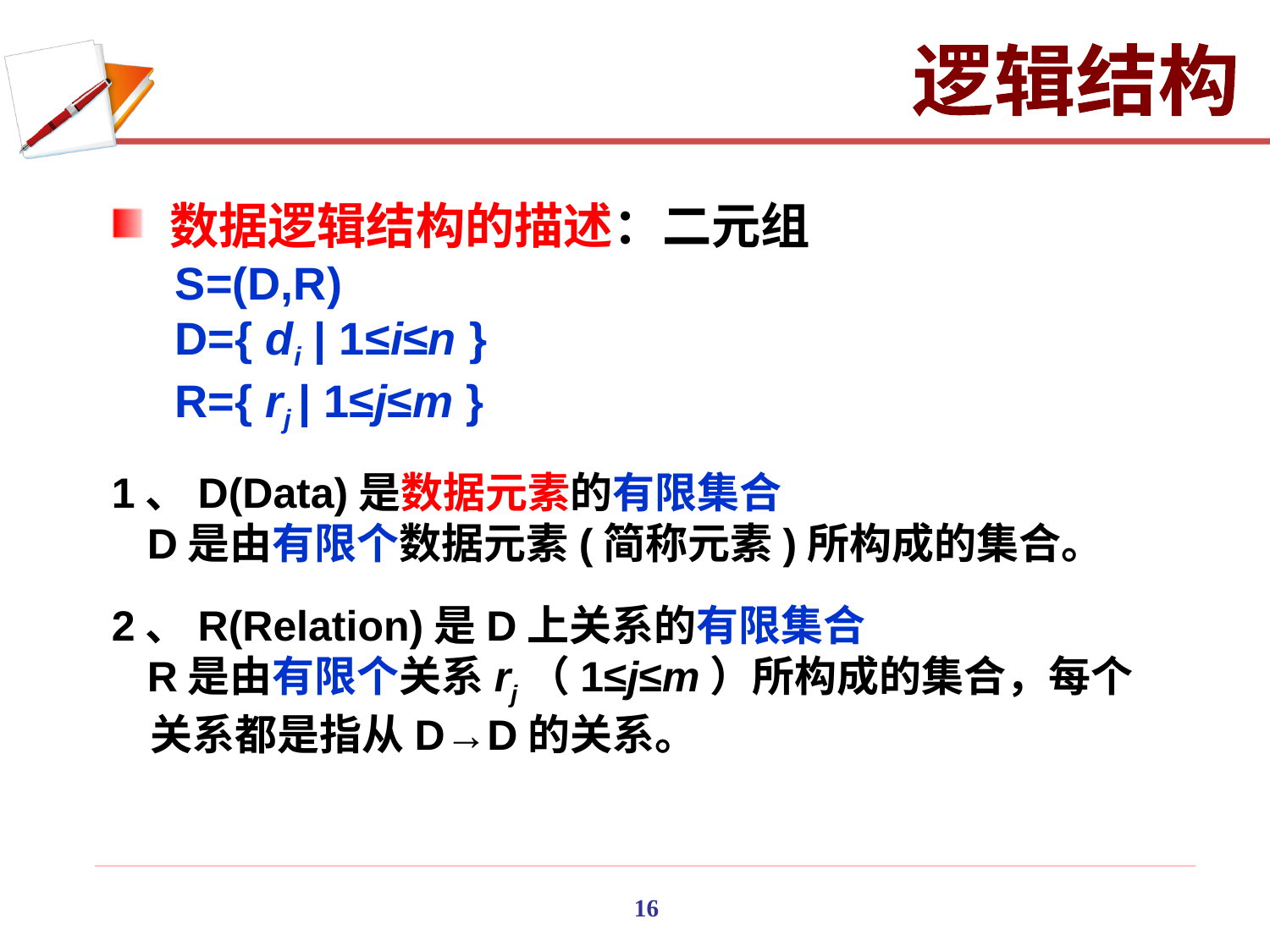

逻辑结构
 数据逻辑结构的描述：二元组
     S=(D,R)
     D={ di | 1≤i≤n }
     R={ rj | 1≤j≤m }
1、D(Data)是数据元素的有限集合
   D是由有限个数据元素(简称元素)所构成的集合。
2、R(Relation)是D上关系的有限集合
   R是由有限个关系rj（1≤j≤m）所构成的集合，每个
   关系都是指从D→D的关系。